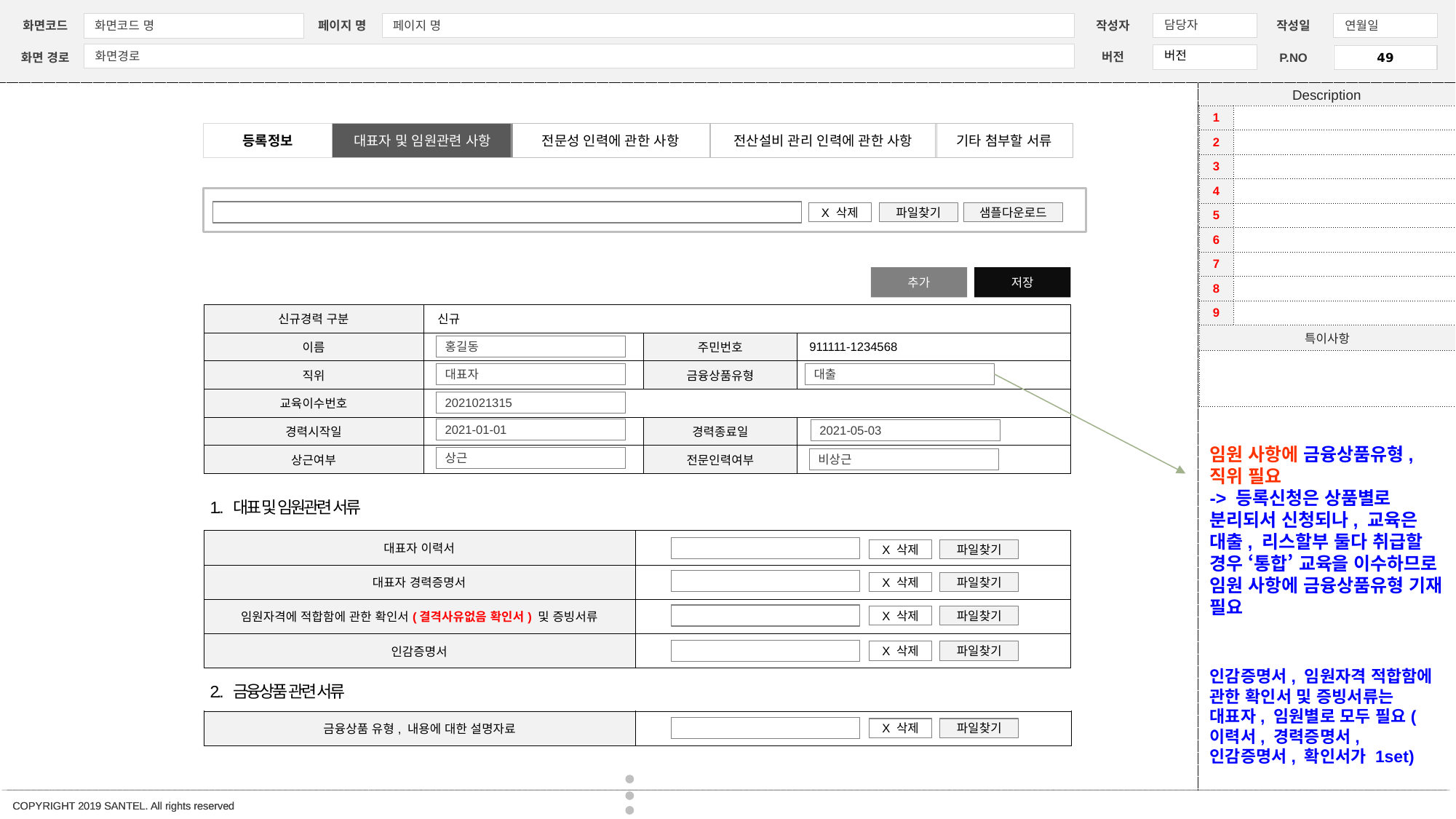

| 1 |  |
| --- | --- |
| 2 |  |
| 3 |  |
| 4 |  |
| 5 |  |
| 6 |  |
| 7 |  |
| 8 |  |
| 9 |  |
| 특이사항 |  |
|  |  |
등록정보
대표자 및 임원관련 사항
전문성 인력에 관한 사항
전산설비 관리 인력에 관한 사항
기타 첨부할 서류

X 삭제
파일찾기
샘플다운로드
추가
저장
| 신규경력 구분 | 신규 |  |  |
| --- | --- | --- | --- |
| 이름 |  | 주민번호 | 911111-1234568 |
| 직위 |  | 금융상품유형 |  |
| 교육이수번호 |  |  |  |
| 경력시작일 |  | 경력종료일 |  |
| 상근여부 |  | 전문인력여부 |  |
홍길동
대표자
대출
2021021315
2021-01-01
2021-05-03
임원 사항에 금융상품유형, 직위 필요
-> 등록신청은 상품별로 분리되서 신청되나, 교육은 대출, 리스할부 둘다 취급할 경우 ‘통합’ 교육을 이수하므로 임원 사항에 금융상품유형 기재 필요
상근
비상근
1..  대표 및 임원관련 서류
| 대표자 이력서 |  |
| --- | --- |
| 대표자 경력증명서 |  |
| 임원자격에 적합함에 관한 확인서(결격사유없음 확인서) 및 증빙서류 |  |
| 인감증명서 |  |

X 삭제
파일찾기

X 삭제
파일찾기

X 삭제
파일찾기

X 삭제
파일찾기
인감증명서, 임원자격 적합함에 관한 확인서 및 증빙서류는 대표자, 임원별로 모두 필요(이력서, 경력증명서, 인감증명서, 확인서가 1set)
2..  금융상품 관련 서류
| 금융상품 유형, 내용에 대한 설명자료 |  |
| --- | --- |

X 삭제
파일찾기